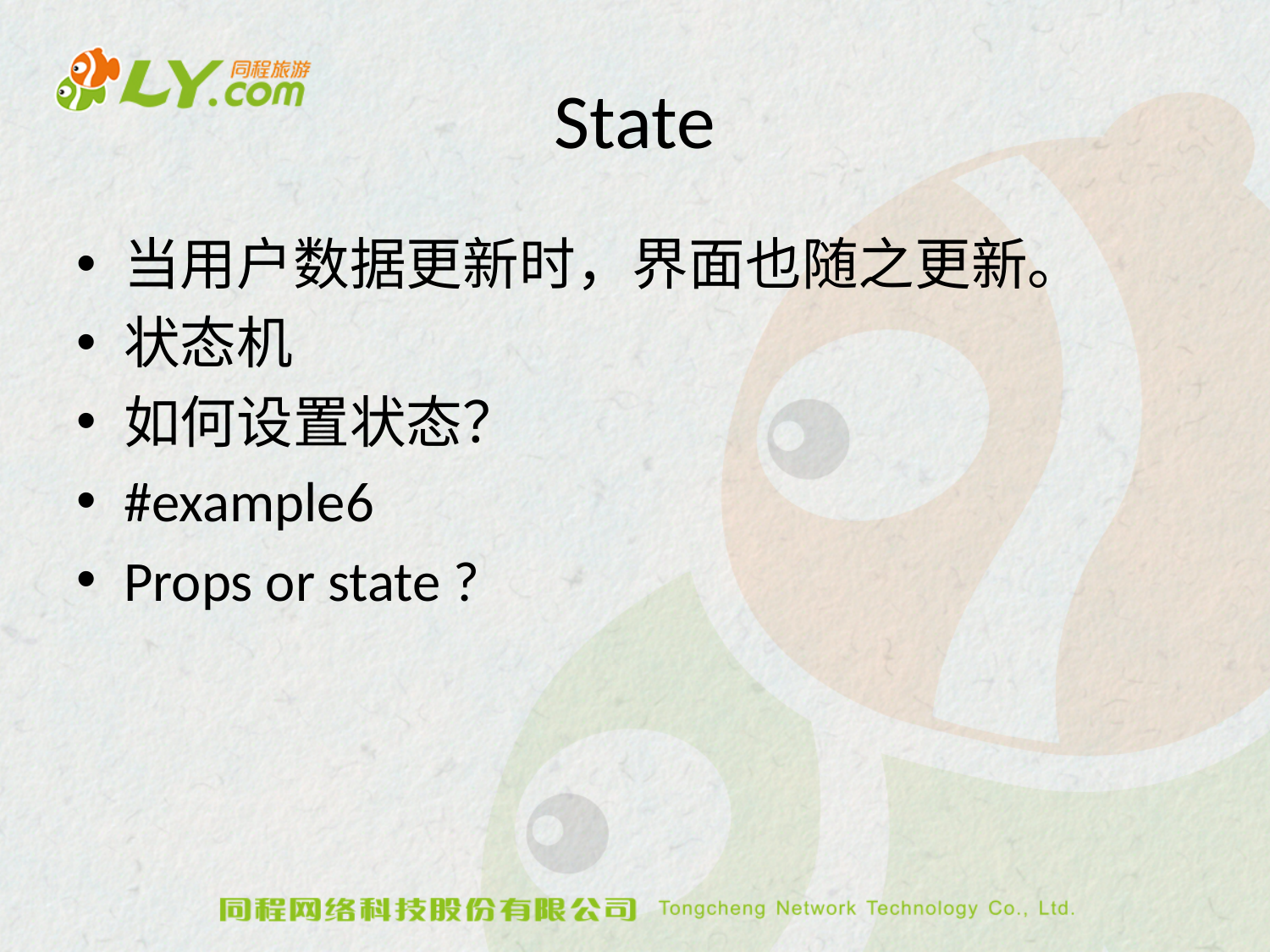

# State
当用户数据更新时，界面也随之更新。
状态机
如何设置状态？
#example6
Props or state ?